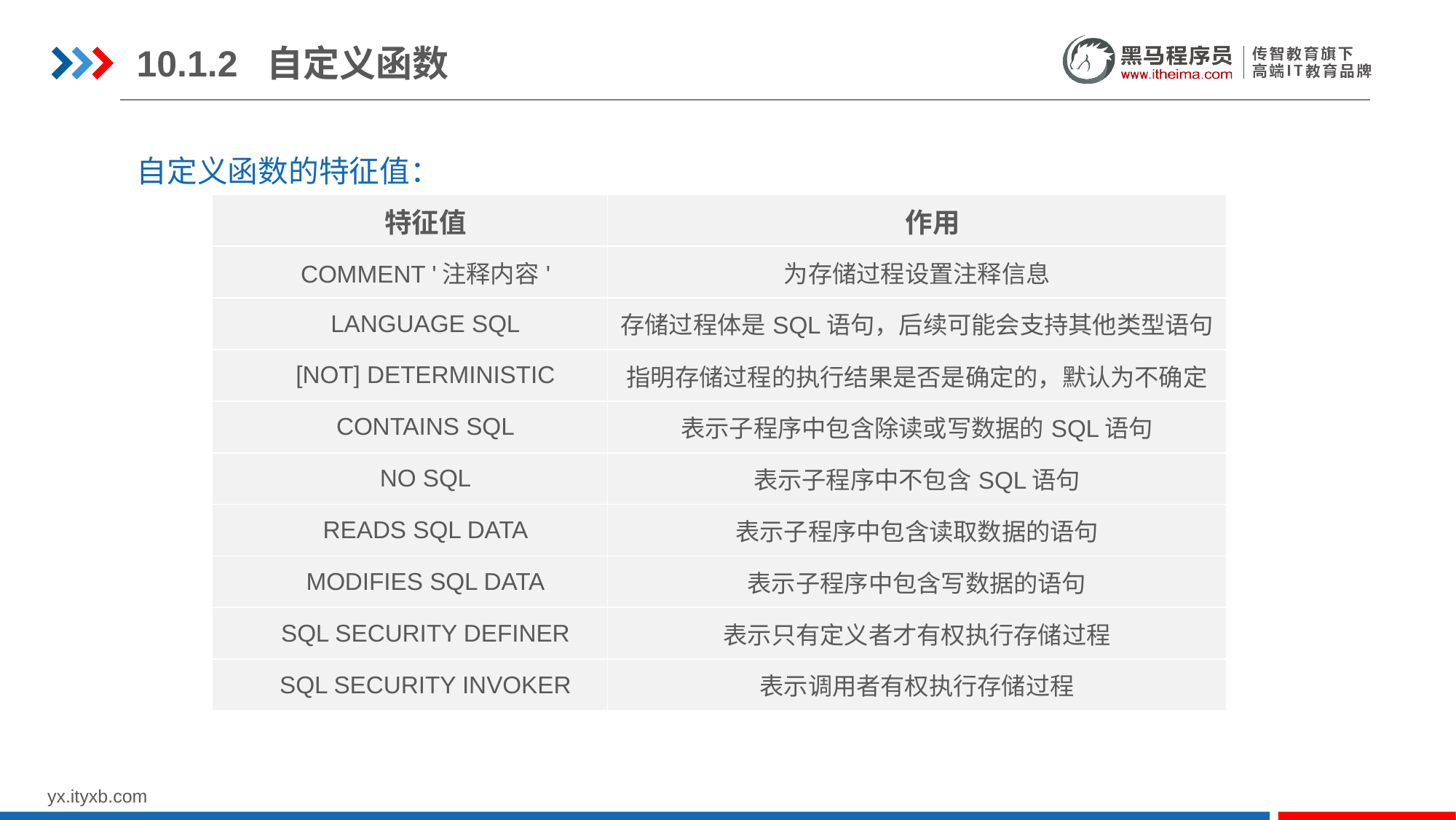

10.1.2  自定义函数
自定义函数的特征值：
| 特征值 | 作用 |
| --- | --- |
| COMMENT '注释内容' | 为存储过程设置注释信息 |
| LANGUAGE SQL | 存储过程体是SQL语句，后续可能会支持其他类型语句 |
| [NOT] DETERMINISTIC | 指明存储过程的执行结果是否是确定的，默认为不确定 |
| CONTAINS SQL | 表示子程序中包含除读或写数据的SQL语句 |
| NO SQL | 表示子程序中不包含SQL语句 |
| READS SQL DATA | 表示子程序中包含读取数据的语句 |
| MODIFIES SQL DATA | 表示子程序中包含写数据的语句 |
| SQL SECURITY DEFINER | 表示只有定义者才有权执行存储过程 |
| SQL SECURITY INVOKER | 表示调用者有权执行存储过程 |